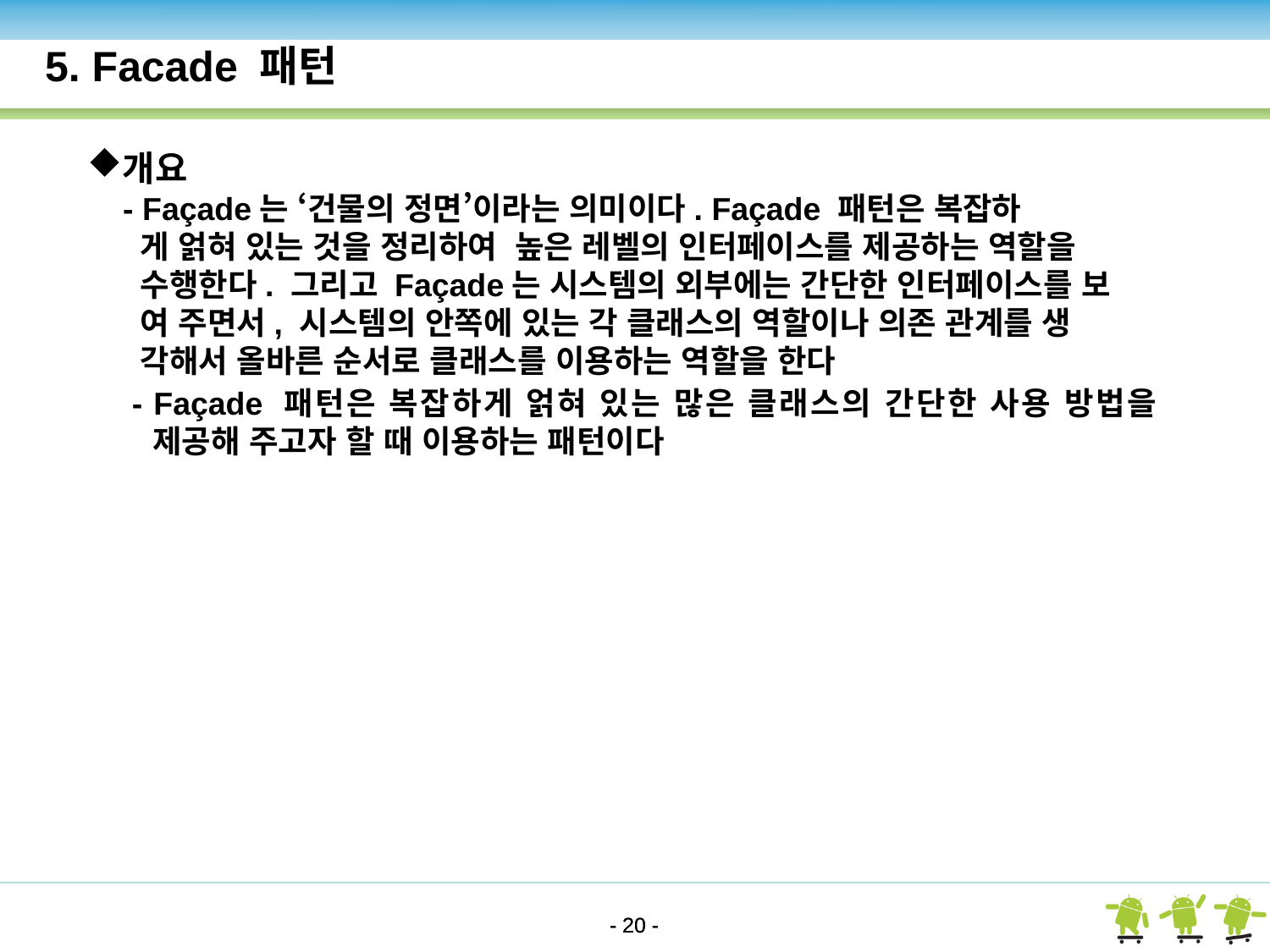

5. Facade 패턴
개요
    - Façade는 ‘건물의 정면’이라는 의미이다. Façade 패턴은 복잡하
      게 얽혀 있는 것을 정리하여  높은 레벨의 인터페이스를 제공하는 역할을
      수행한다. 그리고 Façade는 시스템의 외부에는 간단한 인터페이스를 보
      여 주면서, 시스템의 안쪽에 있는 각 클래스의 역할이나 의존 관계를 생
      각해서 올바른 순서로 클래스를 이용하는 역할을 한다
    - Façade 패턴은 복잡하게 얽혀 있는 많은 클래스의 간단한 사용 방법을
  제공해 주고자 할 때 이용하는 패턴이다

- 20 -
- 20 -